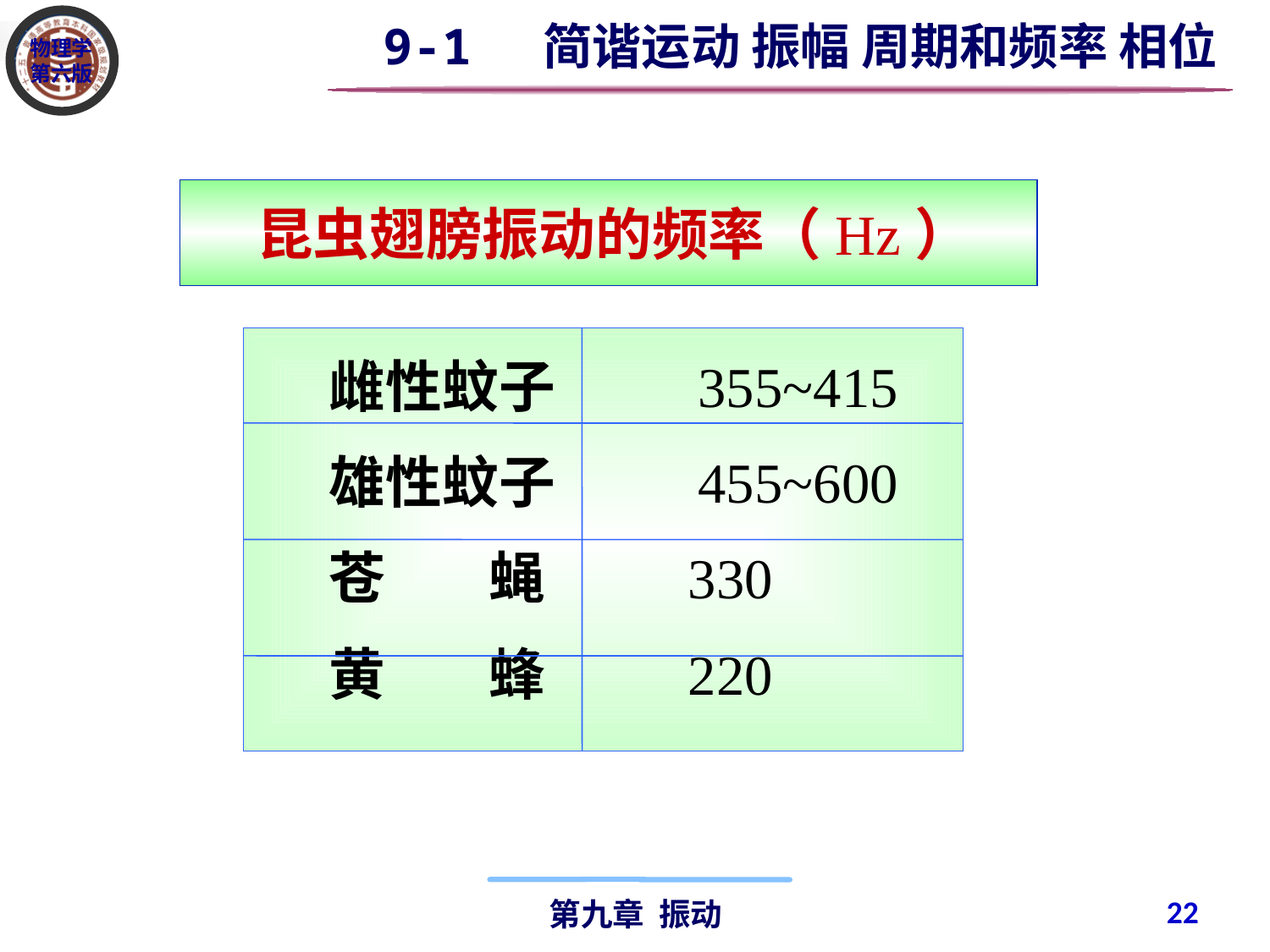

9-1  简谐运动 振幅 周期和频率 相位

    昆虫翅膀振动的频率（Hz）

   雌性蚊子          355~415
   雄性蚊子          455~600
   苍        蝇          330
   黄        蜂          220